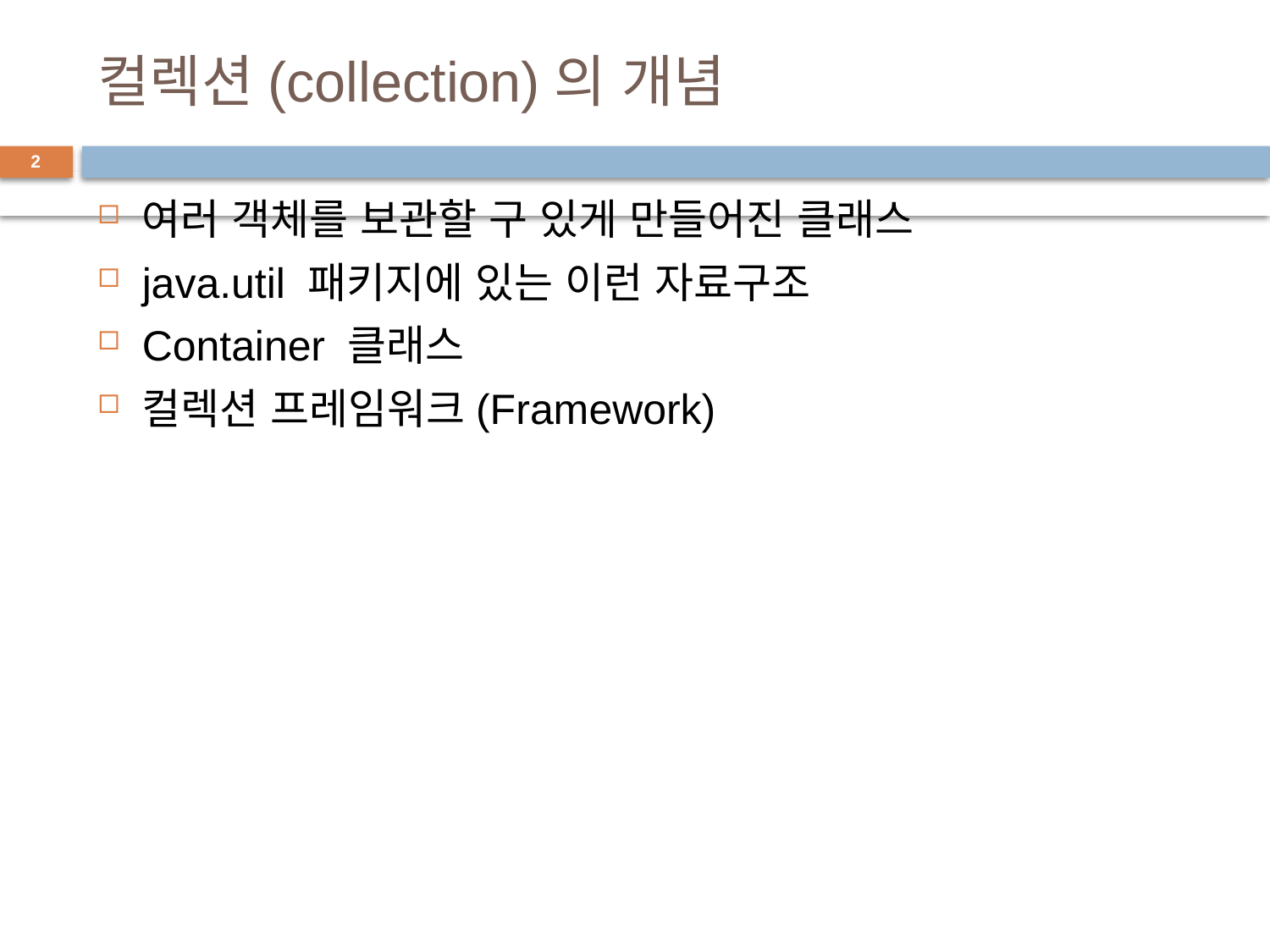

# 컬렉션(collection)의 개념
2
여러 객체를 보관할 구 있게 만들어진 클래스
java.util 패키지에 있는 이런 자료구조
Container 클래스
컬렉션 프레임워크(Framework)